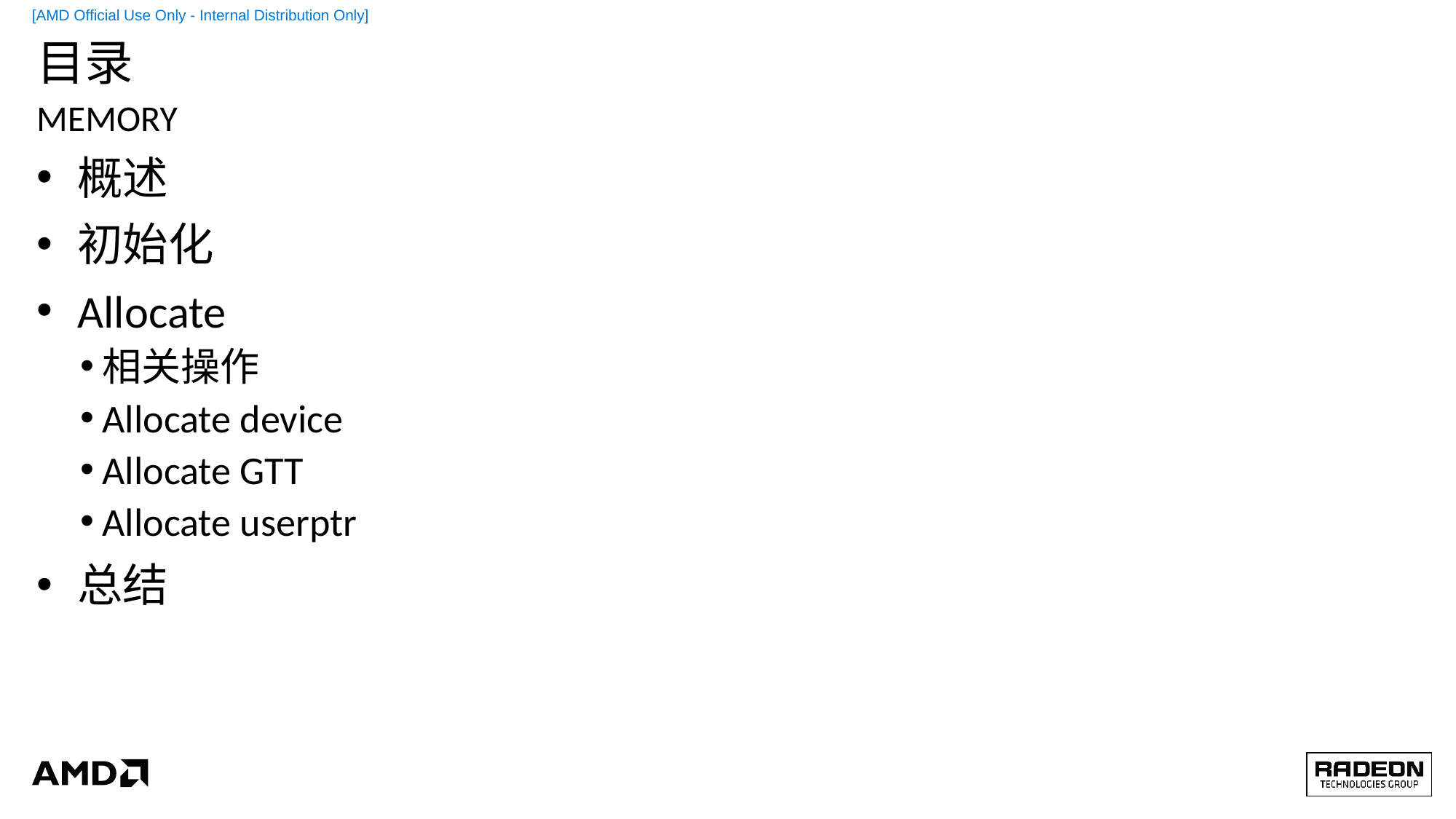

# 目录
memory
概述
初始化
Allocate
相关操作
Allocate device
Allocate GTT
Allocate userptr
总结